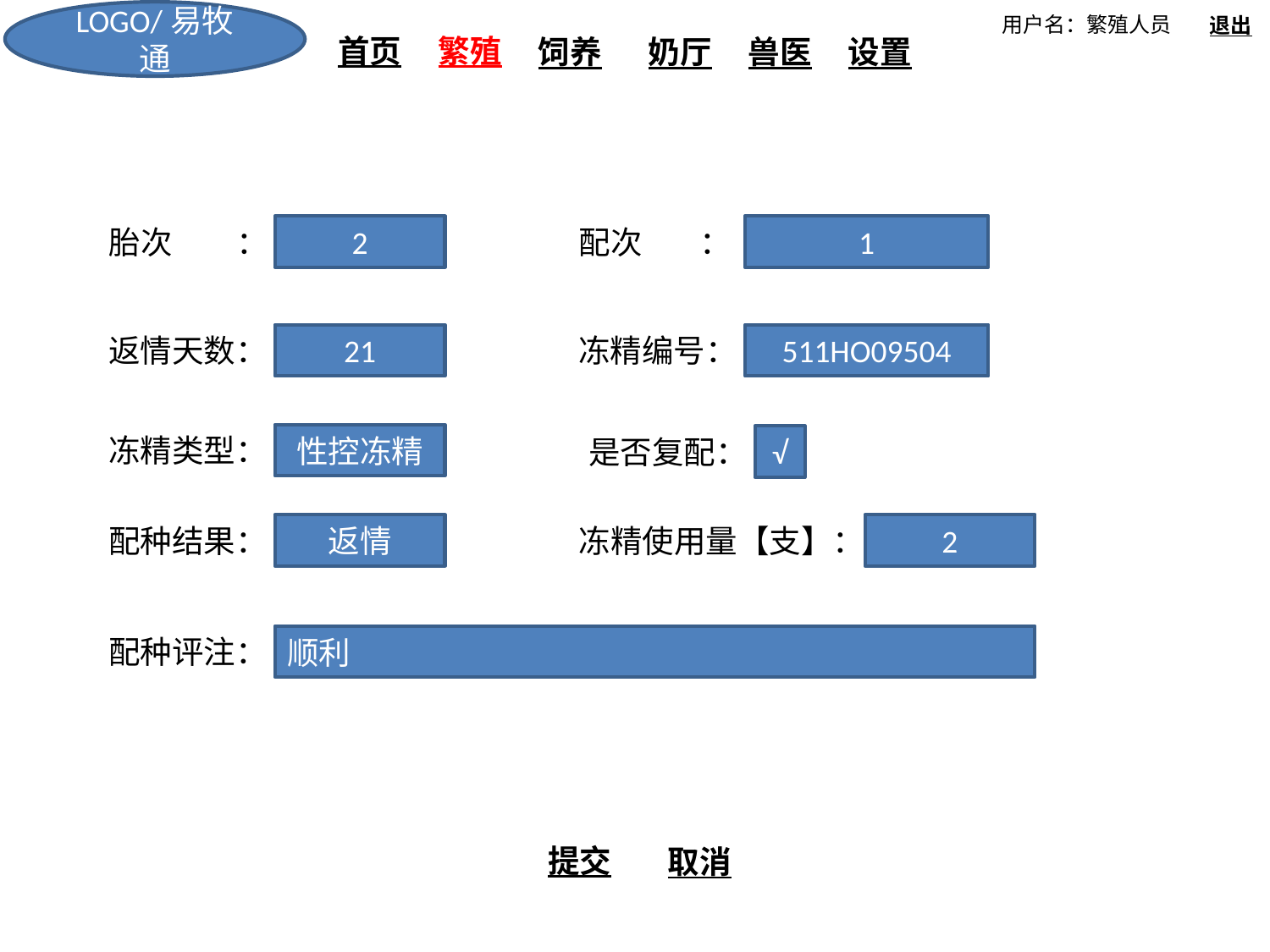

LOGO/易牧通
用户名：繁殖人员
退出
首页
繁殖
饲养
奶厅
兽医
设置
胎次         ：
2
配次        ：
1
返情天数：
21
冻精编号：
511HO09504
冻精类型：
性控冻精
是否复配：
√
配种结果：
返情
冻精使用量【支】：
2
配种评注：
顺利
提交
取消